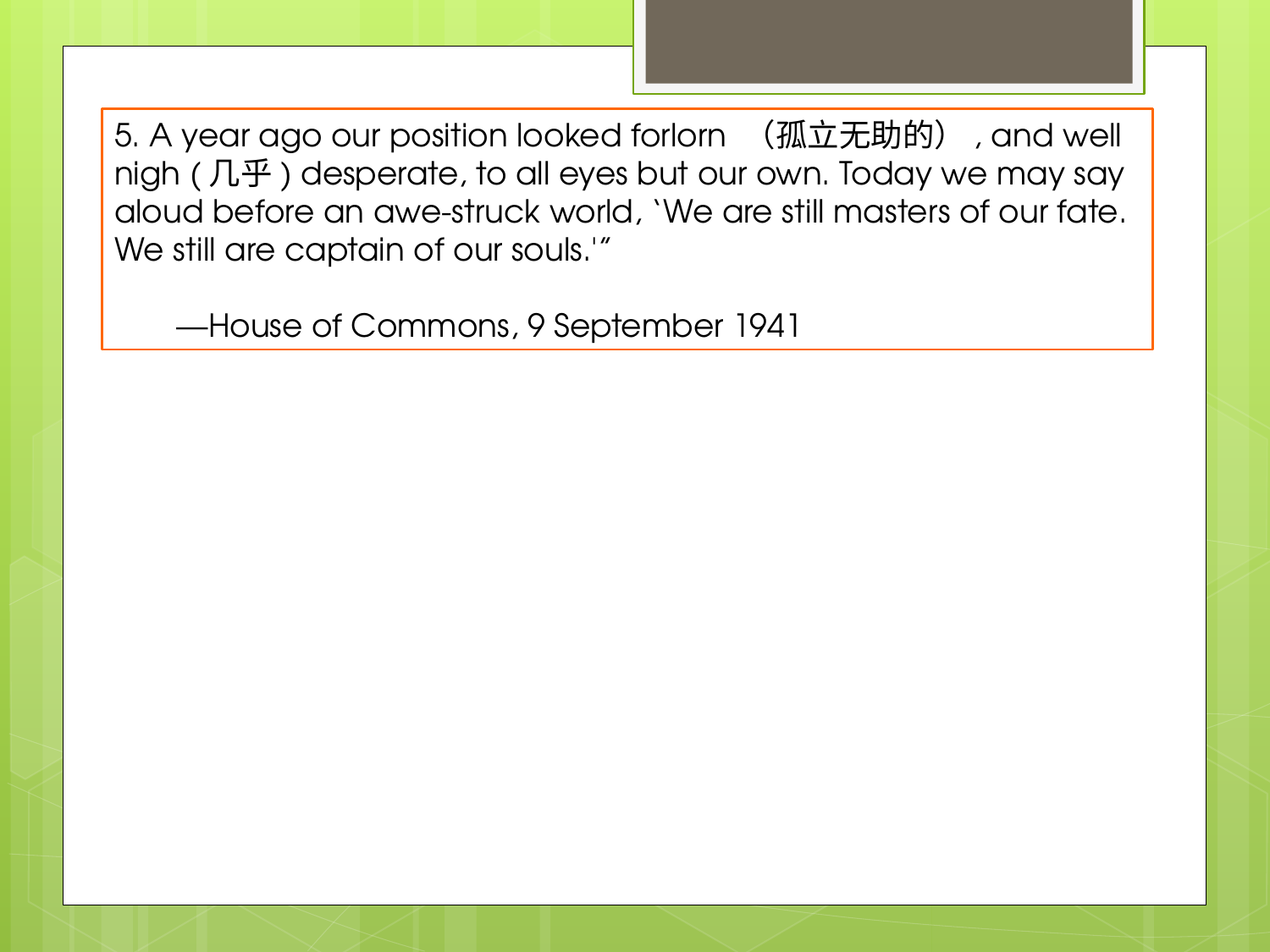

5. A year ago our position looked forlorn （孤立无助的）, and well nigh (几乎) desperate, to all eyes but our own. Today we may say aloud before an awe-struck world, ‘We are still masters of our fate. We still are captain of our souls.'”

       —House of Commons, 9 September 1941